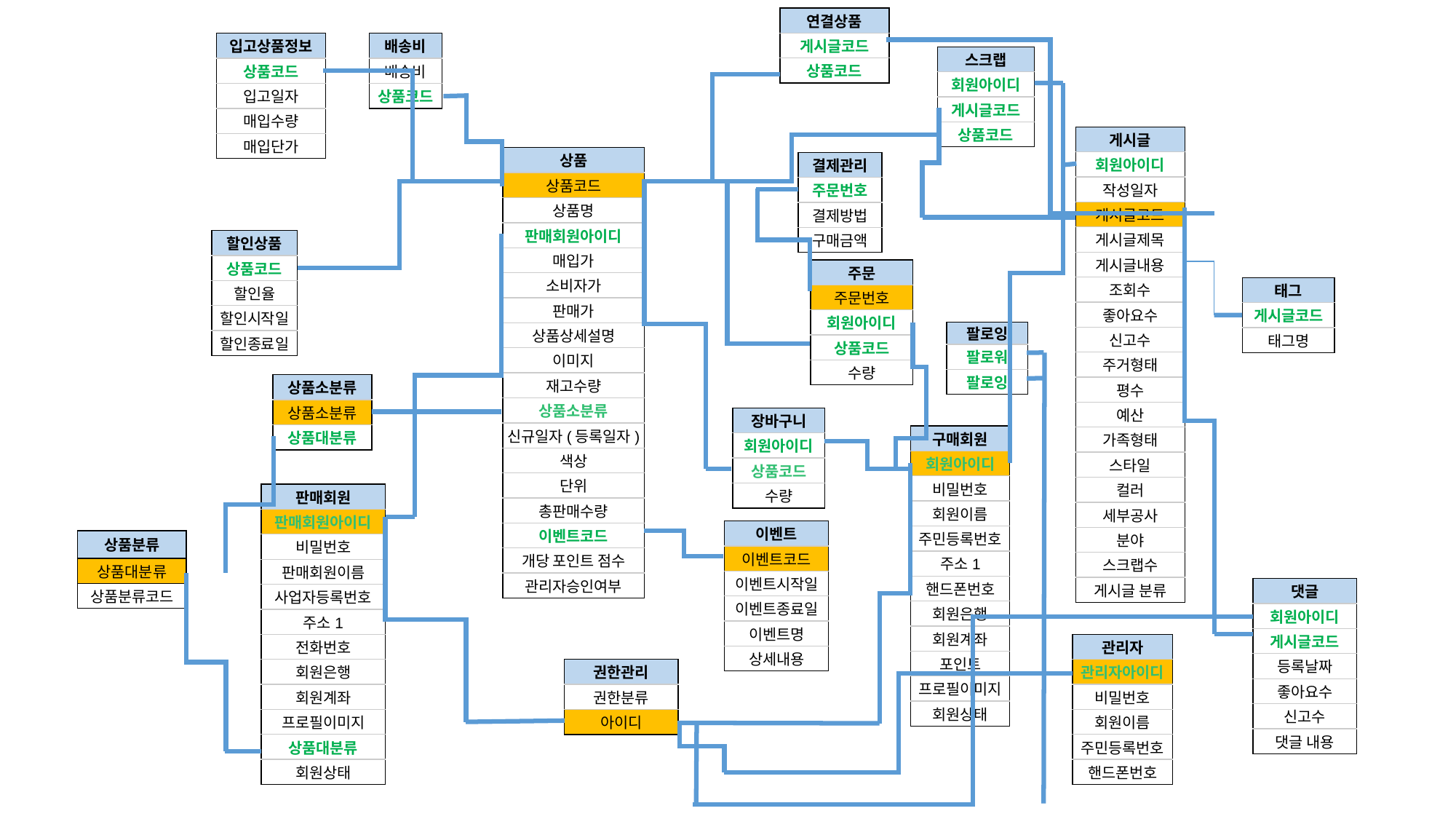

| 연결상품 |
| --- |
| 게시글코드 |
| 상품코드 |
| 입고상품정보 |
| --- |
| 상품코드 |
| 입고일자 |
| 매입수량 |
| 매입단가 |
| 배송비 |
| --- |
| 배송비 |
| 상품코드 |
| 스크랩 |
| --- |
| 회원아이디 |
| 게시글코드 |
| 상품코드 |
| 게시글 |
| --- |
| 회원아이디 |
| 작성일자 |
| 게시글코드 |
| 게시글제목 |
| 게시글내용 |
| 조회수 |
| 좋아요수 |
| 신고수 |
| 주거형태 |
| 평수 |
| 예산 |
| 가족형태 |
| 스타일 |
| 컬러 |
| 세부공사 |
| 분야 |
| 스크랩수 |
| 게시글 분류 |
| 상품 |
| --- |
| 상품코드 |
| 상품명 |
| 판매회원아이디 |
| 매입가 |
| 소비자가 |
| 판매가 |
| 상품상세설명 |
| 이미지 |
| 재고수량 |
| 상품소분류 |
| 신규일자(등록일자) |
| 색상 |
| 단위 |
| 총판매수량 |
| 이벤트코드 |
| 개당 포인트 점수 |
| 관리자승인여부 |
| 결제관리 |
| --- |
| 주문번호 |
| 결제방법 |
| 구매금액 |
| 할인상품 |
| --- |
| 상품코드 |
| 할인율 |
| 할인시작일 |
| 할인종료일 |
| 주문 |
| --- |
| 주문번호 |
| 회원아이디 |
| 상품코드 |
| 수량 |
| 태그 |
| --- |
| 게시글코드 |
| 태그명 |
| 팔로잉 |
| --- |
| 팔로워 |
| 팔로잉 |
| 상품소분류 |
| --- |
| 상품소분류 |
| 상품대분류 |
| 장바구니 |
| --- |
| 회원아이디 |
| 상품코드 |
| 수량 |
| 구매회원 |
| --- |
| 회원아이디 |
| 비밀번호 |
| 회원이름 |
| 주민등록번호 |
| 주소1 |
| 핸드폰번호 |
| 회원은행 |
| 회원계좌 |
| 포인트 |
| 프로필이미지 |
| 회원상태 |
| 판매회원 |
| --- |
| 판매회원아이디 |
| 비밀번호 |
| 판매회원이름 |
| 사업자등록번호 |
| 주소1 |
| 전화번호 |
| 회원은행 |
| 회원계좌 |
| 프로필이미지 |
| 상품대분류 |
| 회원상태 |
| 이벤트 |
| --- |
| 이벤트코드 |
| 이벤트시작일 |
| 이벤트종료일 |
| 이벤트명 |
| 상세내용 |
| 상품분류 |
| --- |
| 상품대분류 |
| 상품분류코드 |
| 댓글 |
| --- |
| 회원아이디 |
| 게시글코드 |
| 등록날짜 |
| 좋아요수 |
| 신고수 |
| 댓글 내용 |
| 관리자 |
| --- |
| 관리자아이디 |
| 비밀번호 |
| 회원이름 |
| 주민등록번호 |
| 핸드폰번호 |
| 권한관리 |
| --- |
| 권한분류 |
| 아이디 |